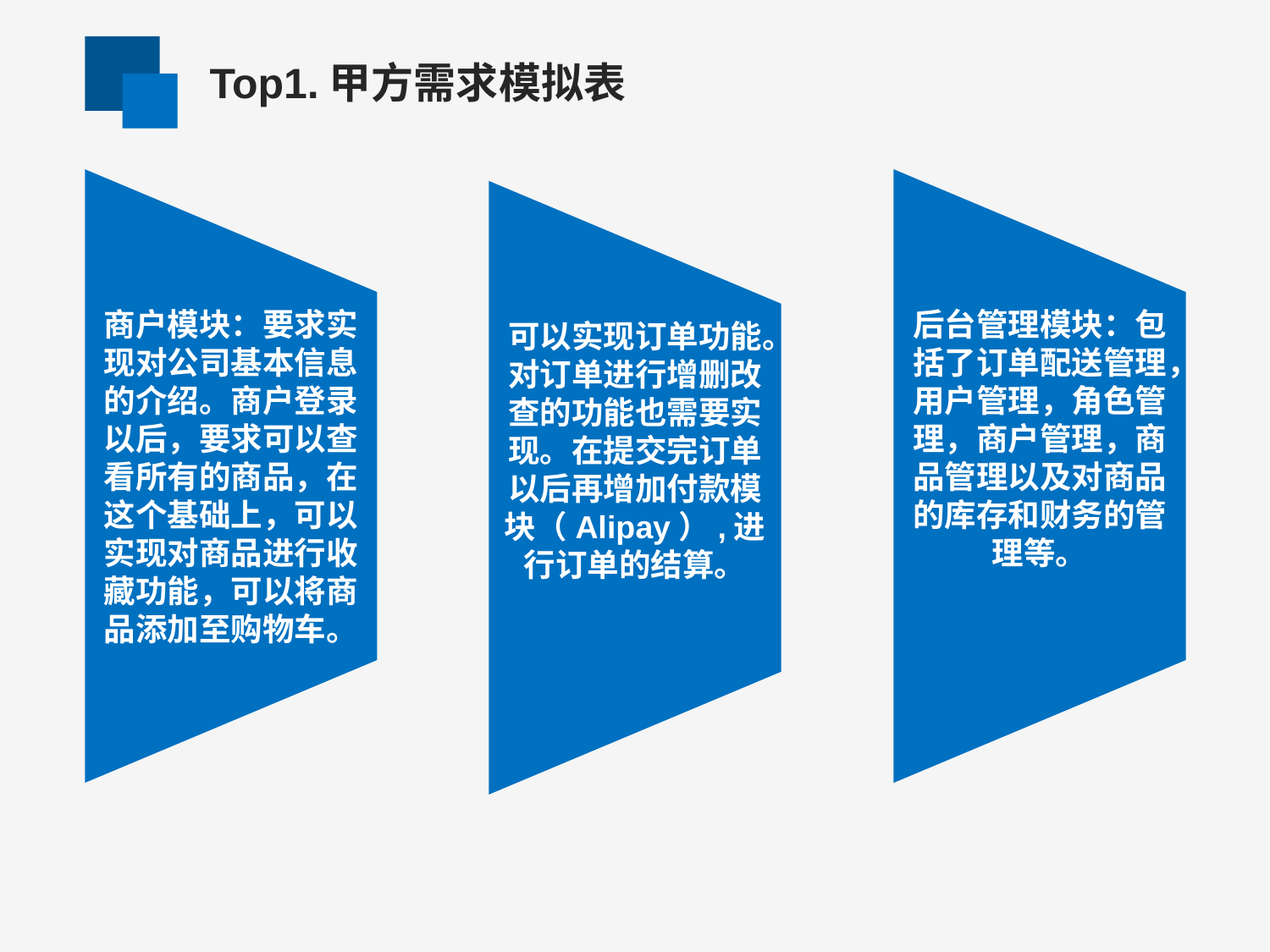

Top1.甲方需求模拟表

商户模块：要求实现对公司基本信息的介绍。商户登录以后，要求可以查看所有的商品，在这个基础上，可以实现对商品进行收藏功能，可以将商品添加至购物车。

后台管理模块：包括了订单配送管理，用户管理，角色管理，商户管理，商品管理以及对商品的库存和财务的管理等。

可以实现订单功能。对订单进行增删改查的功能也需要实现。在提交完订单以后再增加付款模块（Alipay）,进行订单的结算。